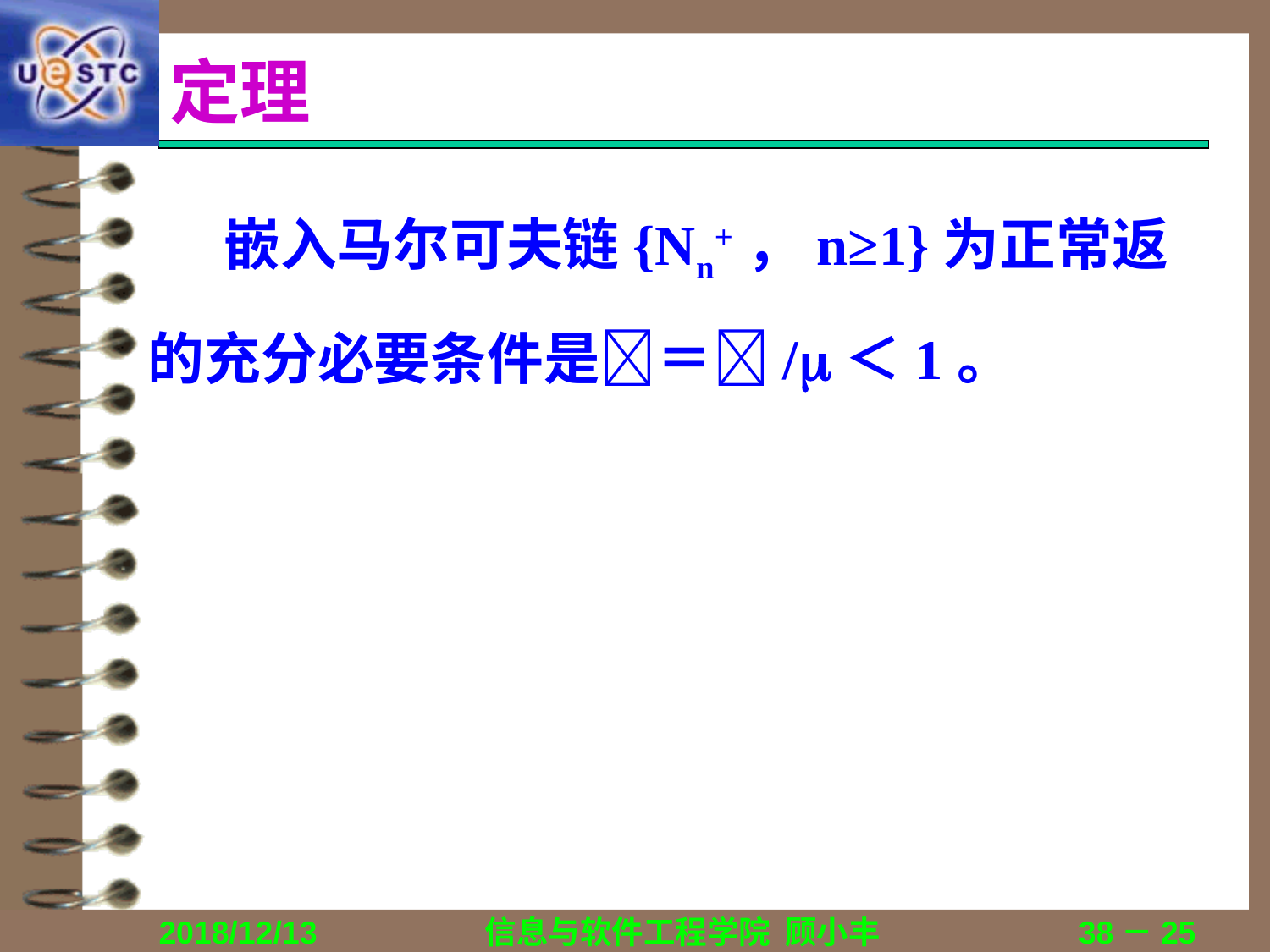

# 定理
    嵌入马尔可夫链{Nn+，n≥1}为正常返
的充分必要条件是ρ＝λ/μ＜1。
2018/12/13
信息与软件工程学院  顾小丰
38－25